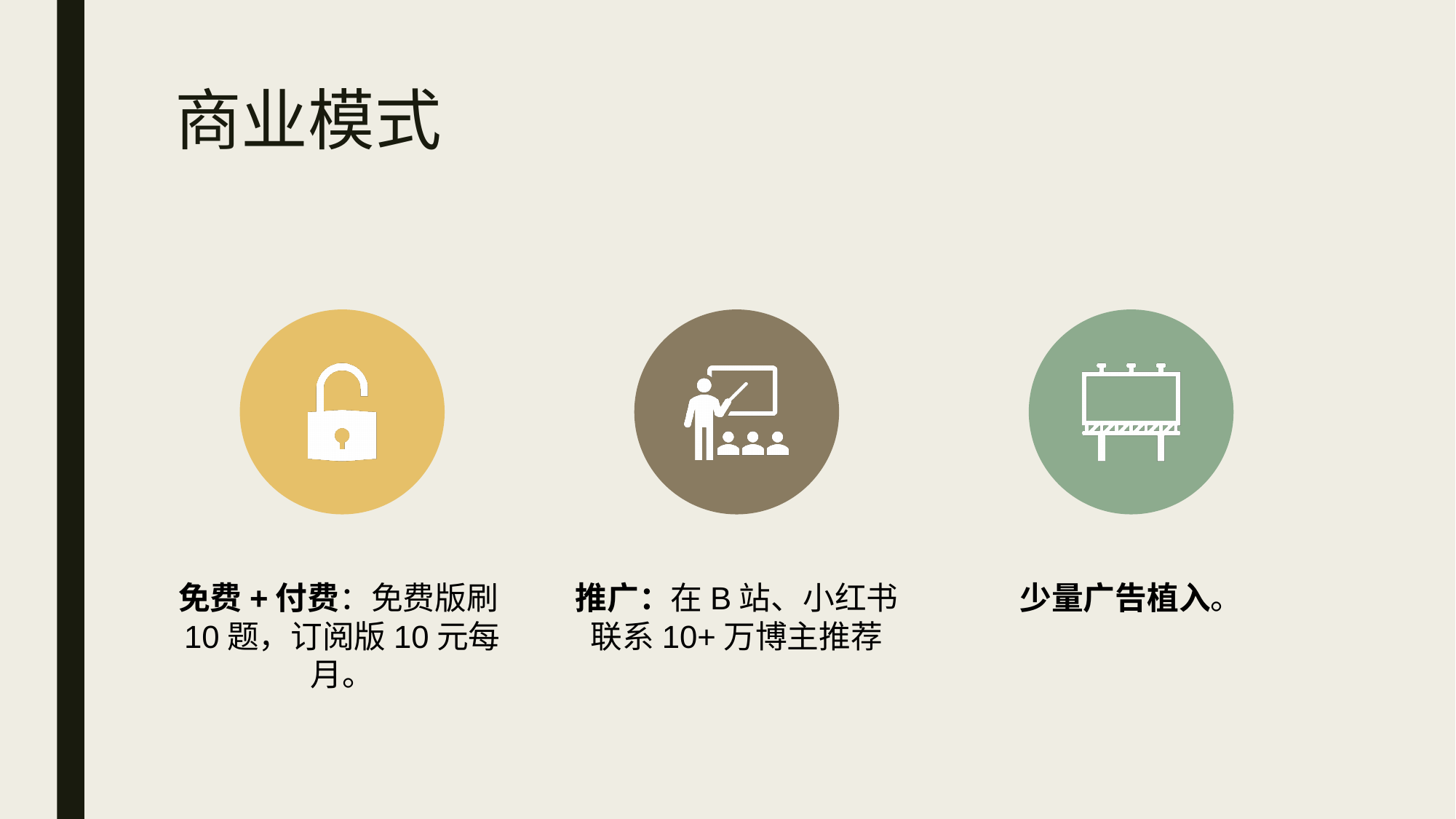

# 商业模式
免费+付费：免费版刷10题，订阅版10元每月。
推广：在B站、小红书联系10+万博主推荐
少量广告植入。